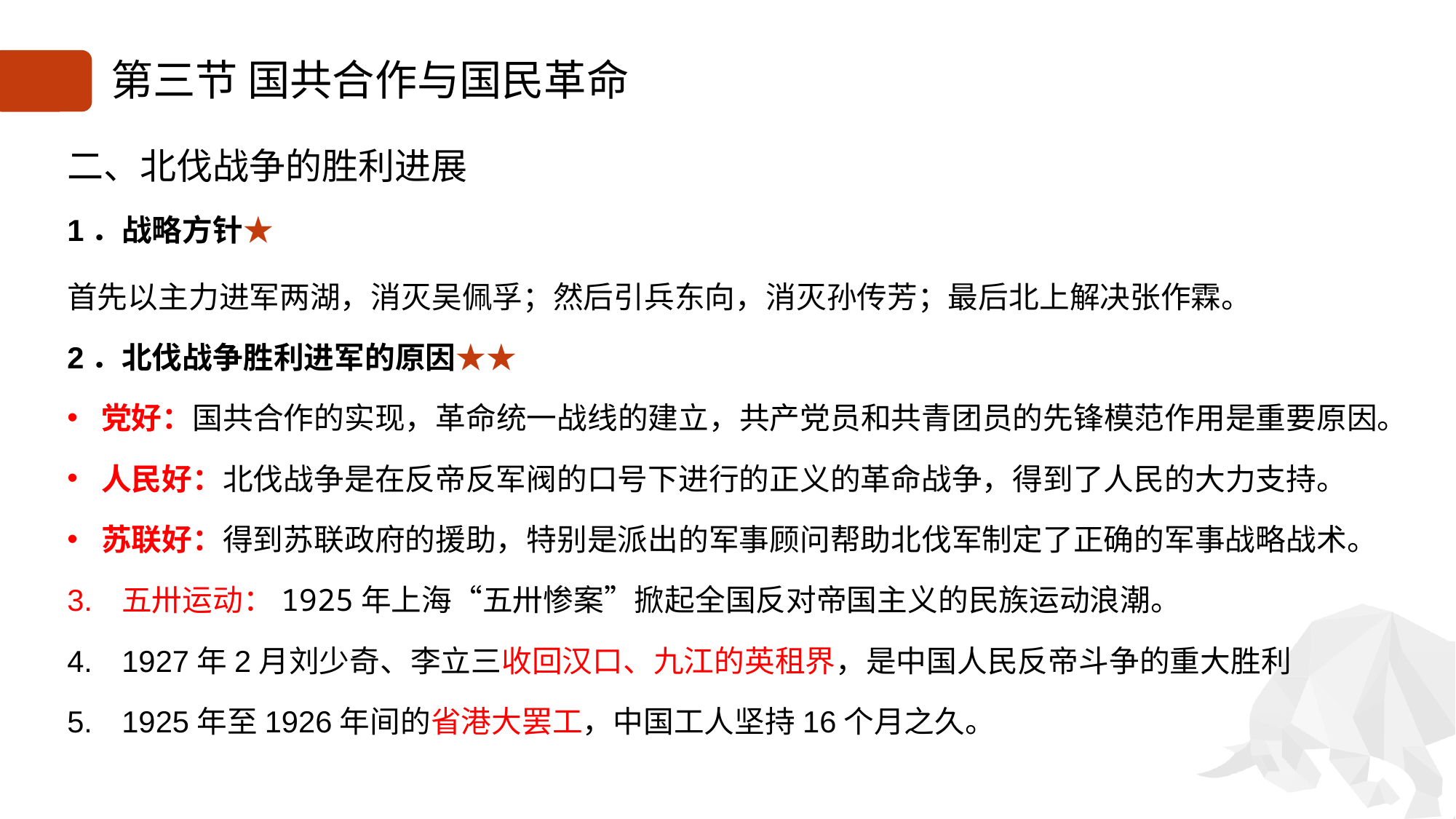

# 第三节 国共合作与国民革命
二、北伐战争的胜利进展
1．战略方针★
首先以主力进军两湖，消灭吴佩孚；然后引兵东向，消灭孙传芳；最后北上解决张作霖。
2．北伐战争胜利进军的原因★★
党好：国共合作的实现，革命统一战线的建立，共产党员和共青团员的先锋模范作用是重要原因。
人民好：北伐战争是在反帝反军阀的口号下进行的正义的革命战争，得到了人民的大力支持。
苏联好：得到苏联政府的援助，特别是派出的军事顾问帮助北伐军制定了正确的军事战略战术。
五卅运动：1925年上海“五卅惨案”掀起全国反对帝国主义的民族运动浪潮。
1927年2月刘少奇、李立三收回汉口、九江的英租界，是中国人民反帝斗争的重大胜利
1925年至1926年间的省港大罢工，中国工人坚持16个月之久。